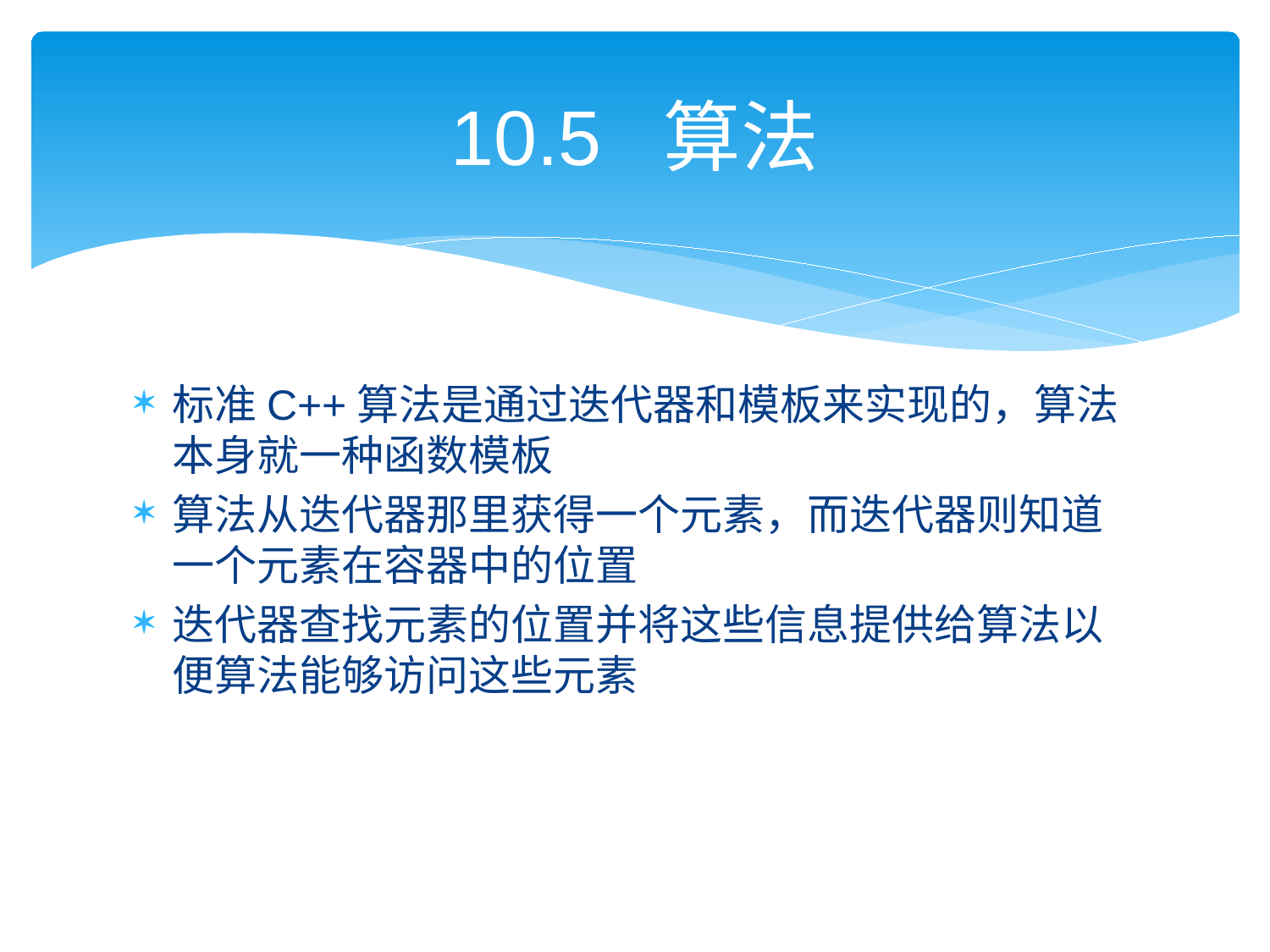

# 10.5  算法
标准C++算法是通过迭代器和模板来实现的，算法本身就一种函数模板
算法从迭代器那里获得一个元素，而迭代器则知道一个元素在容器中的位置
迭代器查找元素的位置并将这些信息提供给算法以便算法能够访问这些元素